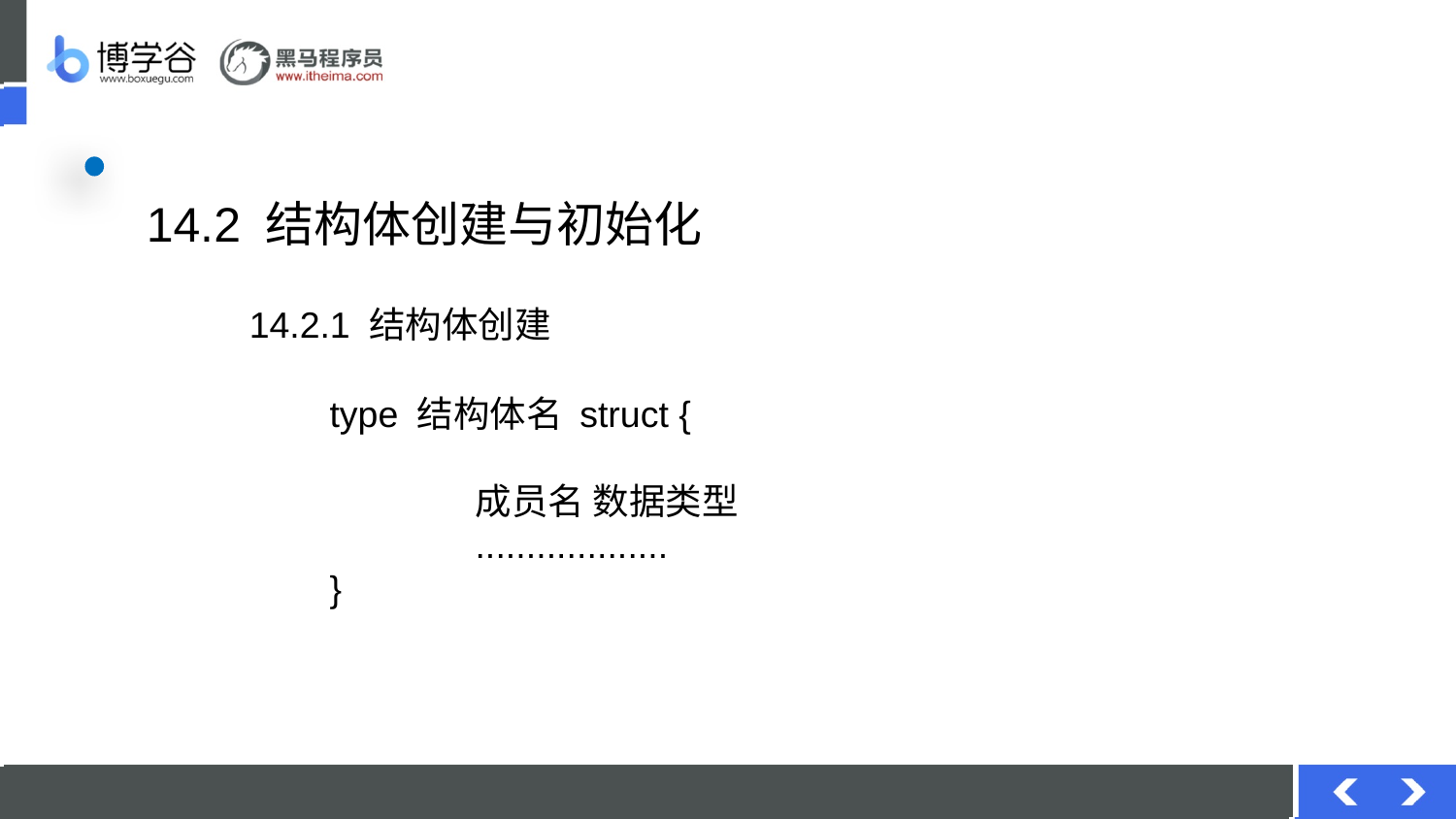

# 14.2 结构体创建与初始化
14.2.1 结构体创建
type 结构体名 struct {

	成员名 数据类型
	...................
}